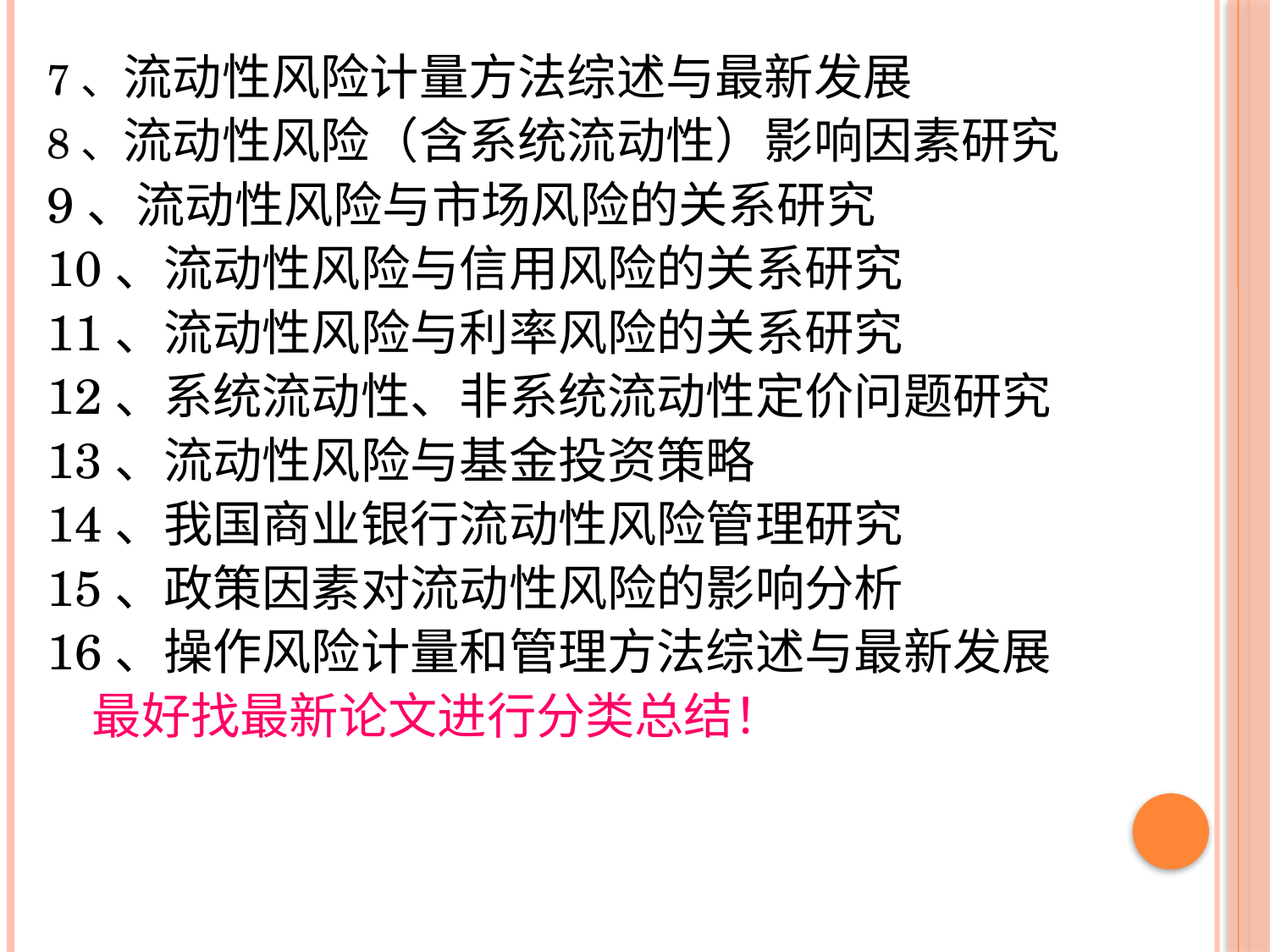

7、流动性风险计量方法综述与最新发展
8、流动性风险（含系统流动性）影响因素研究
9、流动性风险与市场风险的关系研究
10、流动性风险与信用风险的关系研究
11、流动性风险与利率风险的关系研究
12、系统流动性、非系统流动性定价问题研究
13、流动性风险与基金投资策略
14、我国商业银行流动性风险管理研究
15、政策因素对流动性风险的影响分析
16、操作风险计量和管理方法综述与最新发展
   最好找最新论文进行分类总结！